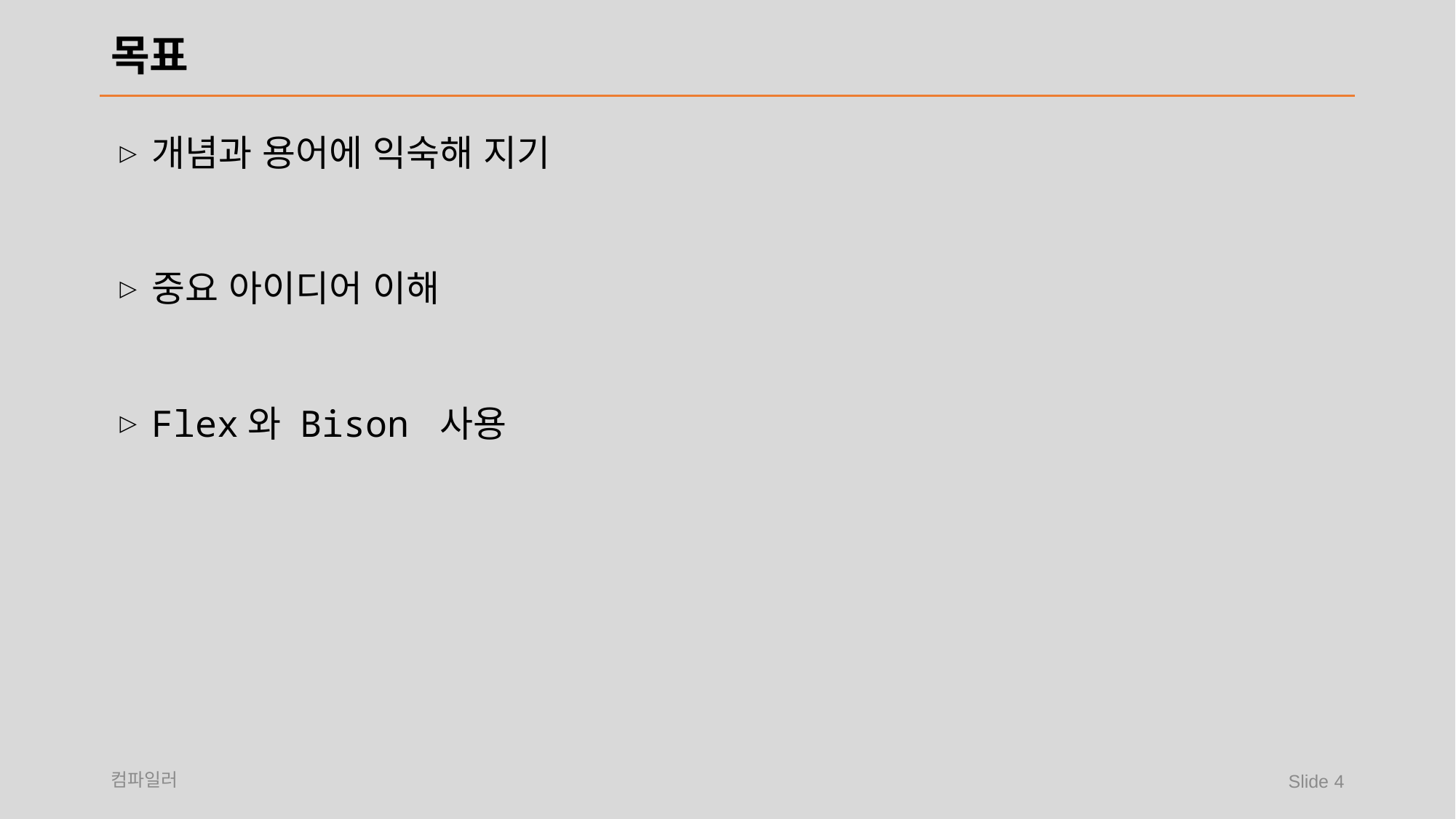

# 목표
개념과 용어에 익숙해 지기

중요 아이디어 이해

Flex와 Bison 사용

컴파일러
Slide 4